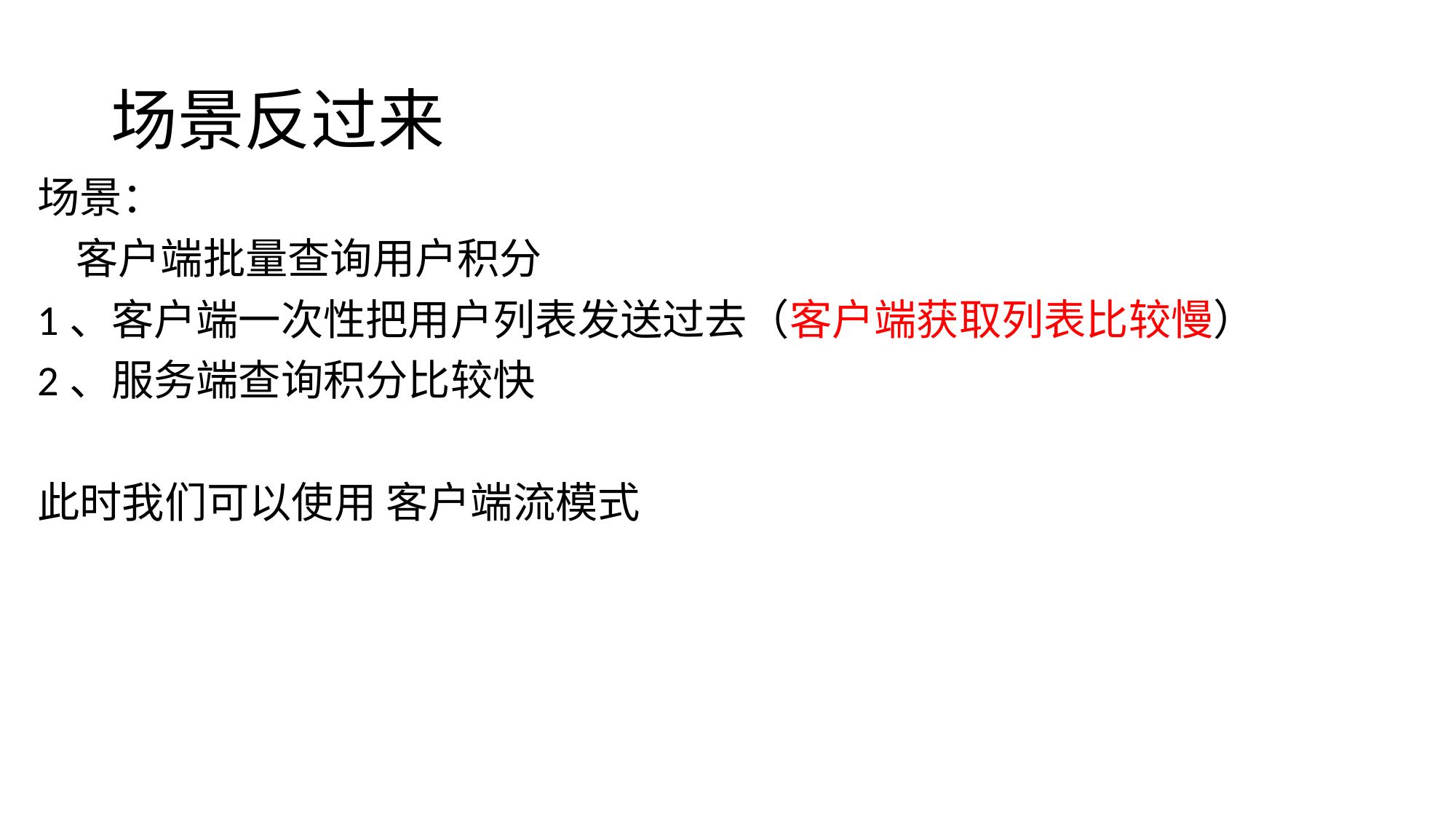

# 场景反过来
场景：
   客户端批量查询用户积分
1、客户端一次性把用户列表发送过去（客户端获取列表比较慢）
2、服务端查询积分比较快

此时我们可以使用 客户端流模式